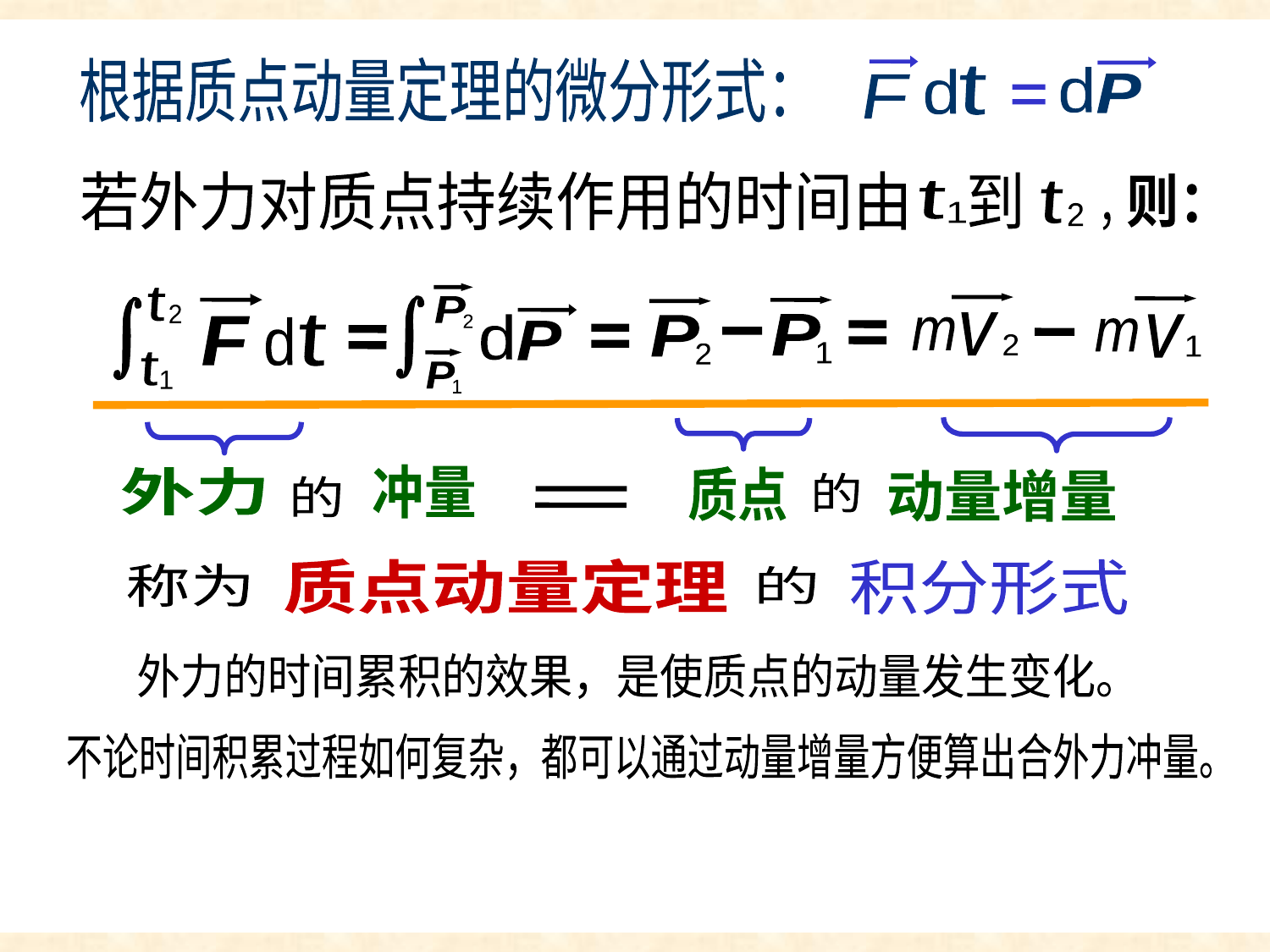

积分形式
根据质点动量定理的微分形式：

F

d
P
t
d

若外力对质点持续作用的时间由    到
t
1
t
2
，
则：

P
2
t
2

t
d
F
t
1

v
v
m
m

2
1

P

P
2

1

d
P

P
1

质点
动量增量
的

冲量
外力
的

质点动量定理
积分形式
称为
的
外力的时间累积的效果，是使质点的动量发生变化。
不论时间积累过程如何复杂，都可以通过动量增量方便算出合外力冲量。